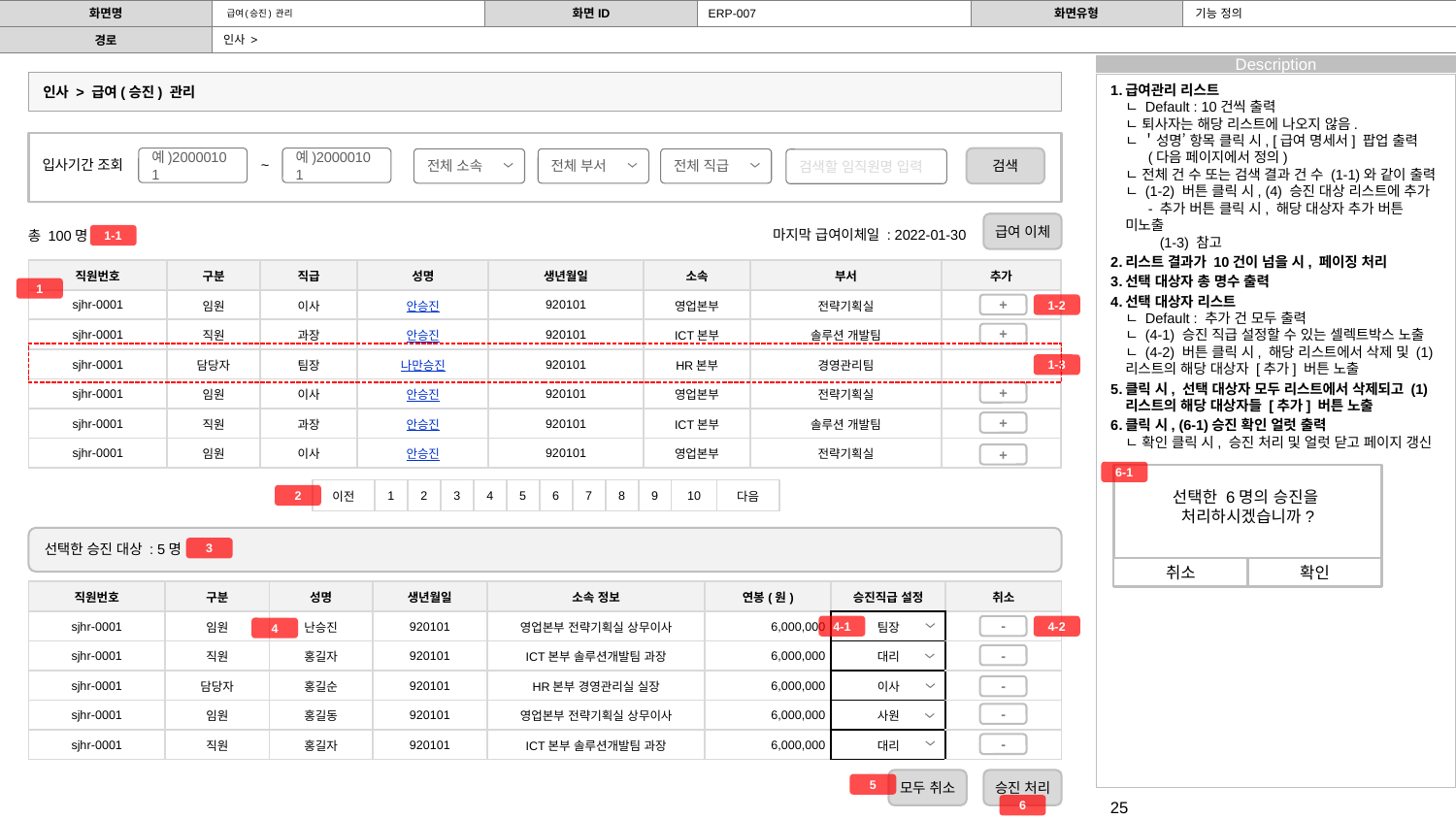

ERP-007
기능 정의
# 급여(승진) 관리
인사 >
인사 > 급여(승진) 관리

급여관리 리스트
ㄴ Default : 10건씩 출력
ㄴ 퇴사자는 해당 리스트에 나오지 않음.
ㄴ ＇성명’ 항목 클릭 시, [급여 명세서] 팝업 출력
     (다음 페이지에서 정의)
ㄴ 전체 건 수 또는 검색 결과 건 수 (1-1)와 같이 출력
ㄴ (1-2) 버튼 클릭 시, (4) 승진 대상 리스트에 추가
     - 추가 버튼 클릭 시, 해당 대상자 추가 버튼 미노출
        (1-3) 참고
리스트 결과가 10건이 넘을 시, 페이징 처리
선택 대상자 총 명수 출력
선택 대상자 리스트
ㄴ Default : 추가 건 모두 출력
ㄴ (4-1) 승진 직급 설정할 수 있는 셀렉트박스 노출
ㄴ (4-2) 버튼 클릭 시, 해당 리스트에서 삭제 및 (1) 리스트의 해당 대상자 [추가] 버튼 노출
클릭 시, 선택 대상자 모두 리스트에서 삭제되고 (1) 리스트의 해당 대상자들 [추가] 버튼 노출
클릭 시, (6-1)승진 확인 얼럿 출력
ㄴ 확인 클릭 시, 승진 처리 및 얼럿 닫고 페이지 갱신

예)20000101
예)20000101
검색
전체 소속

전체 부서

전체 직급

입사기간 조회
~
검색할 임직원명 입력
급여 이체
마지막 급여이체일 : 2022-01-30
총 100명
1-1
| 직원번호 | 구분 | 직급 | 성명 | 생년월일 | 소속 | 부서 | 추가 |
| --- | --- | --- | --- | --- | --- | --- | --- |
| sjhr-0001 | 임원 | 이사 | 안승진 | 920101 | 영업본부 | 전략기획실 |  |
| sjhr-0001 | 직원 | 과장 | 안승진 | 920101 | ICT본부 | 솔루션 개발팀 |  |
| sjhr-0001 | 담당자 | 팀장 | 나만승진 | 920101 | HR본부 | 경영관리팀 |  |
| sjhr-0001 | 임원 | 이사 | 안승진 | 920101 | 영업본부 | 전략기획실 |  |
| sjhr-0001 | 직원 | 과장 | 안승진 | 920101 | ICT본부 | 솔루션 개발팀 |  |
| sjhr-0001 | 임원 | 이사 | 안승진 | 920101 | 영업본부 | 전략기획실 |  |
1
+
1-2
+

1-3
+
+
+
6-1
선택한 6명의 승진을
처리하시겠습니까?

취소
확인
| 이전 | 1 | 2 | 3 | 4 | 5 | 6 | 7 | 8 | 9 | 10 | 다음 |
| --- | --- | --- | --- | --- | --- | --- | --- | --- | --- | --- | --- |
2

선택한 승진 대상 : 5명
3
| 직원번호 | 구분 | 성명 | 생년월일 | 소속 정보 | 연봉(원) | 승진직급 설정 | 취소 |
| --- | --- | --- | --- | --- | --- | --- | --- |
| sjhr-0001 | 임원 | 난승진 | 920101 | 영업본부 전략기획실 상무이사 | 6,000,000 | 팀장 |  |
| sjhr-0001 | 직원 | 홍길자 | 920101 | ICT본부 솔루션개발팀 과장 | 6,000,000 | 대리 |  |
| sjhr-0001 | 담당자 | 홍길순 | 920101 | HR본부 경영관리실 실장 | 6,000,000 | 이사 |  |
| sjhr-0001 | 임원 | 홍길동 | 920101 | 영업본부 전략기획실 상무이사 | 6,000,000 | 사원 |  |
| sjhr-0001 | 직원 | 홍길자 | 920101 | ICT본부 솔루션개발팀 과장 | 6,000,000 | 대리 |  |
4-1
-
4-2
4

-

-

-

-

모두 취소
승진 처리
5
6